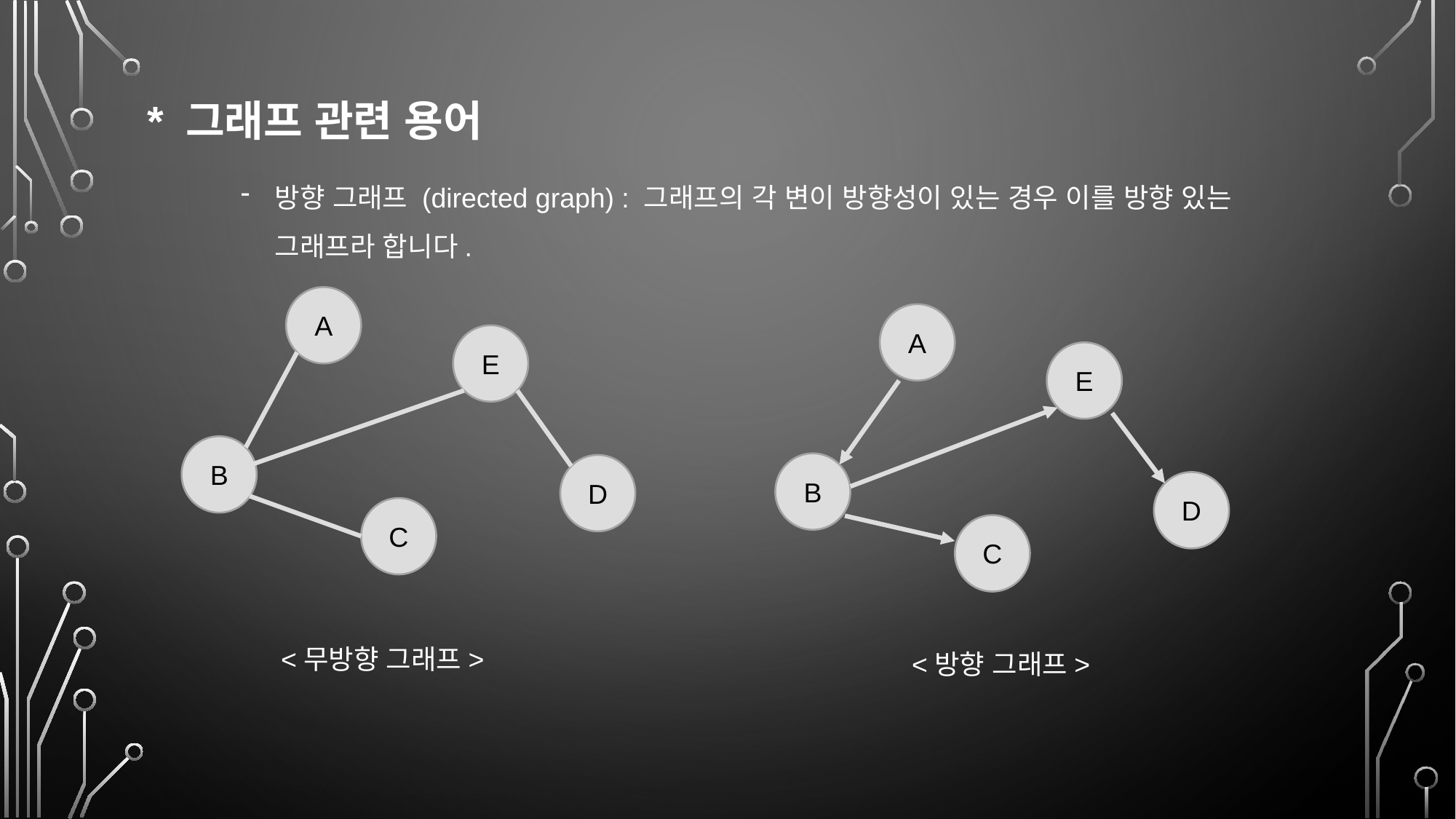

* 그래프 관련 용어
방향 그래프 (directed graph) : 그래프의 각 변이 방향성이 있는 경우 이를 방향 있는
그래프라 합니다.
A
A
E
E
B
B
D
D
C
C
<무방향 그래프>
<방향 그래프>